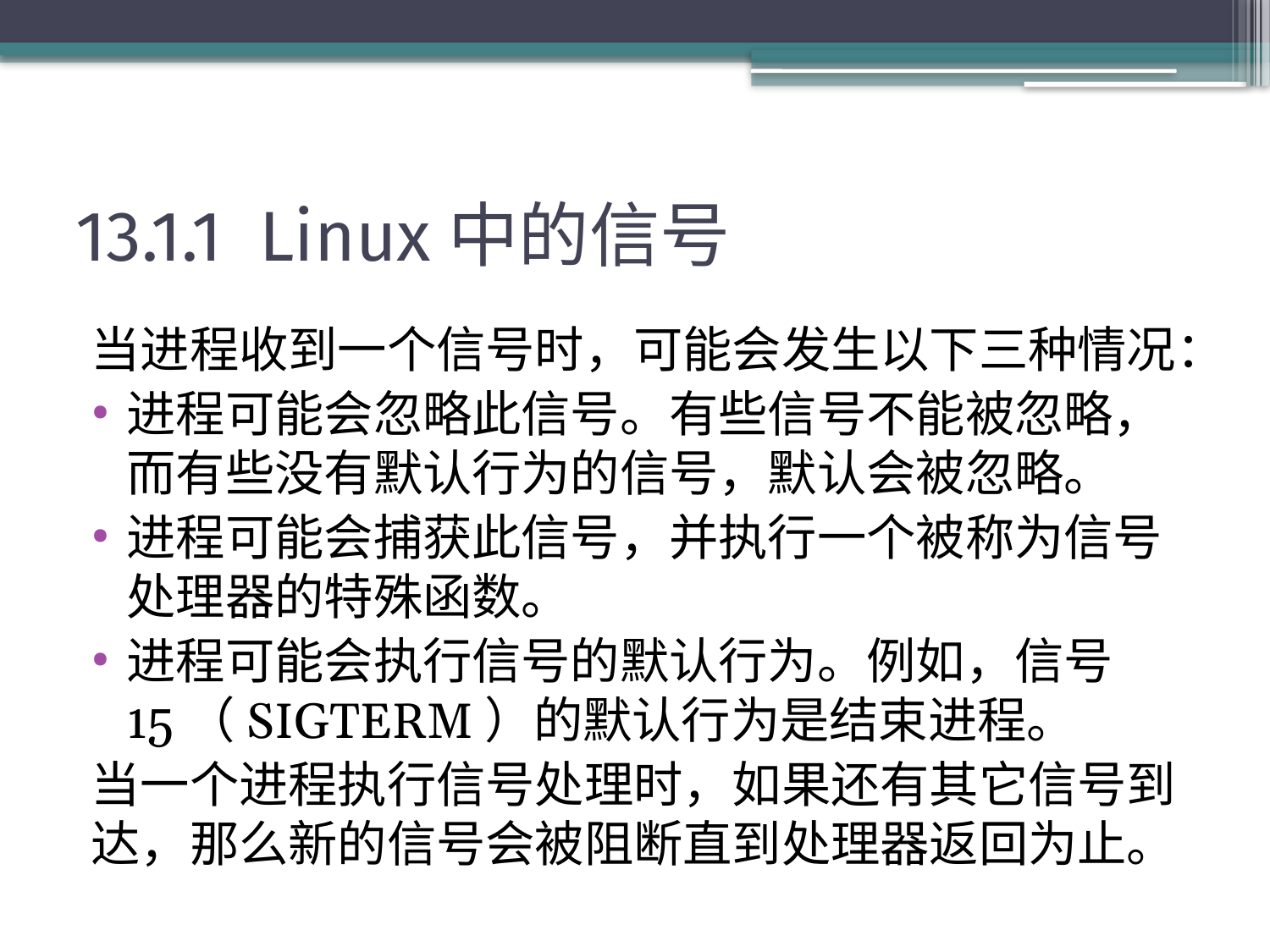

# 13.1.1  Linux中的信号
当进程收到一个信号时，可能会发生以下三种情况：
进程可能会忽略此信号。有些信号不能被忽略，而有些没有默认行为的信号，默认会被忽略。
进程可能会捕获此信号，并执行一个被称为信号处理器的特殊函数。
进程可能会执行信号的默认行为。例如，信号15（SIGTERM）的默认行为是结束进程。
当一个进程执行信号处理时，如果还有其它信号到达，那么新的信号会被阻断直到处理器返回为止。